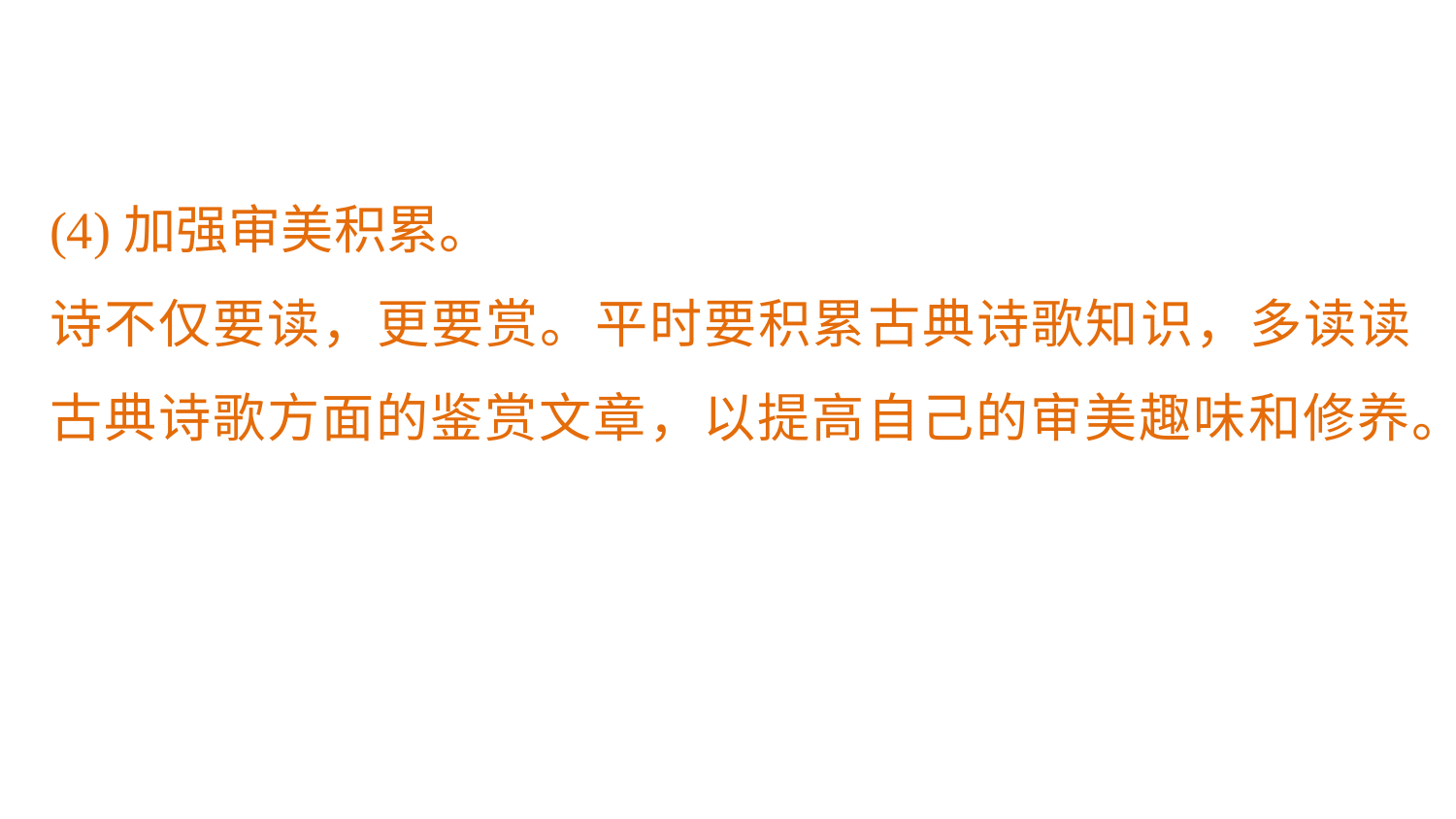

(4)加强审美积累。
诗不仅要读，更要赏。平时要积累古典诗歌知识，多读读古典诗歌方面的鉴赏文章，以提高自己的审美趣味和修养。